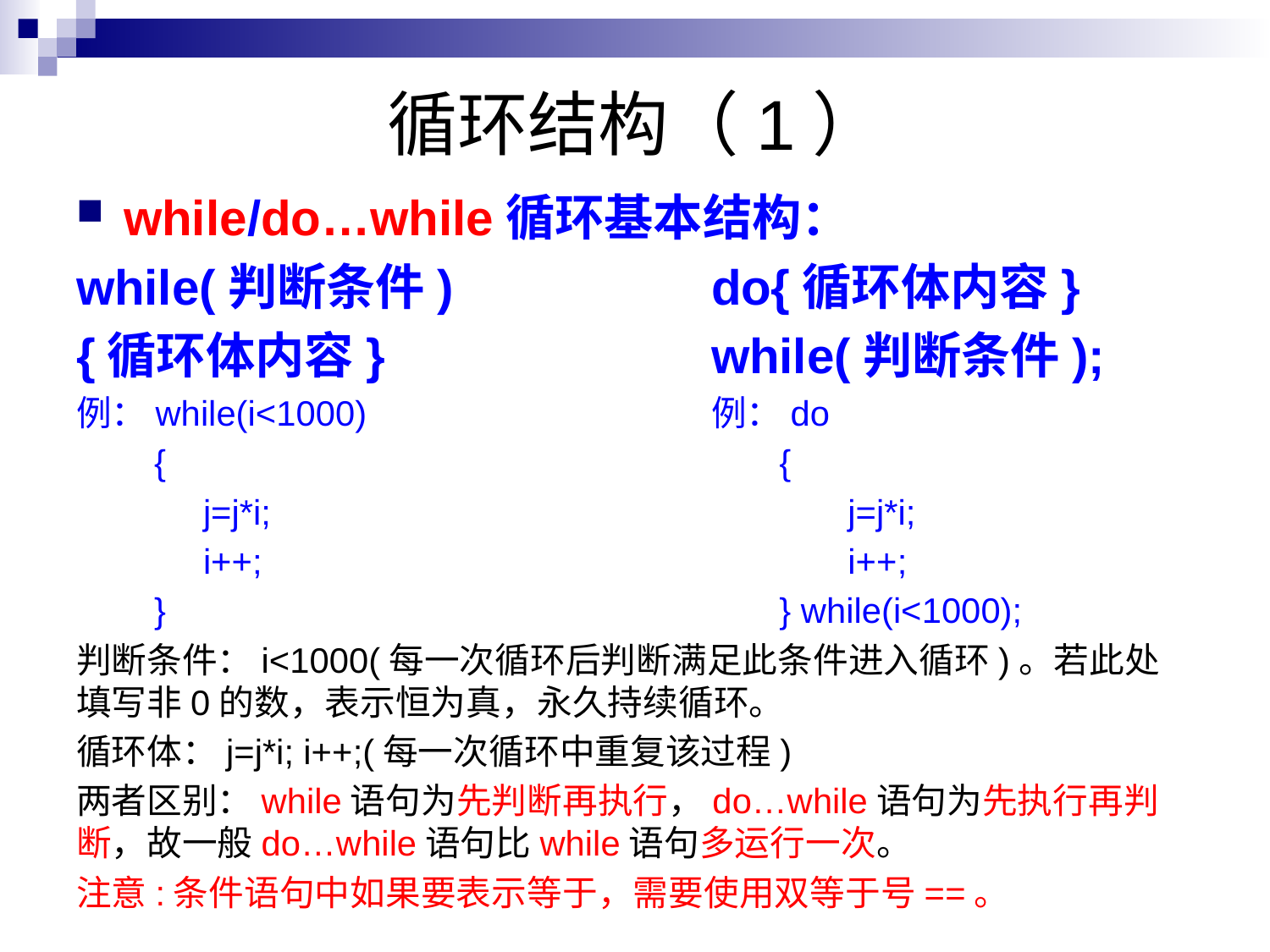

# 循环结构（1）
while/do…while循环基本结构：
while(判断条件)			do{循环体内容}
{循环体内容}			while(判断条件);
例：while(i<1000) 			例：do
        {					       {
	j=j*i;					 j=j*i;
	i++;					 i++;
        }			       		       } while(i<1000);
判断条件：i<1000(每一次循环后判断满足此条件进入循环)。若此处填写非0的数，表示恒为真，永久持续循环。
循环体：j=j*i; i++;(每一次循环中重复该过程)
两者区别：while语句为先判断再执行，do…while语句为先执行再判断，故一般do…while语句比while语句多运行一次。
注意:条件语句中如果要表示等于，需要使用双等于号==。